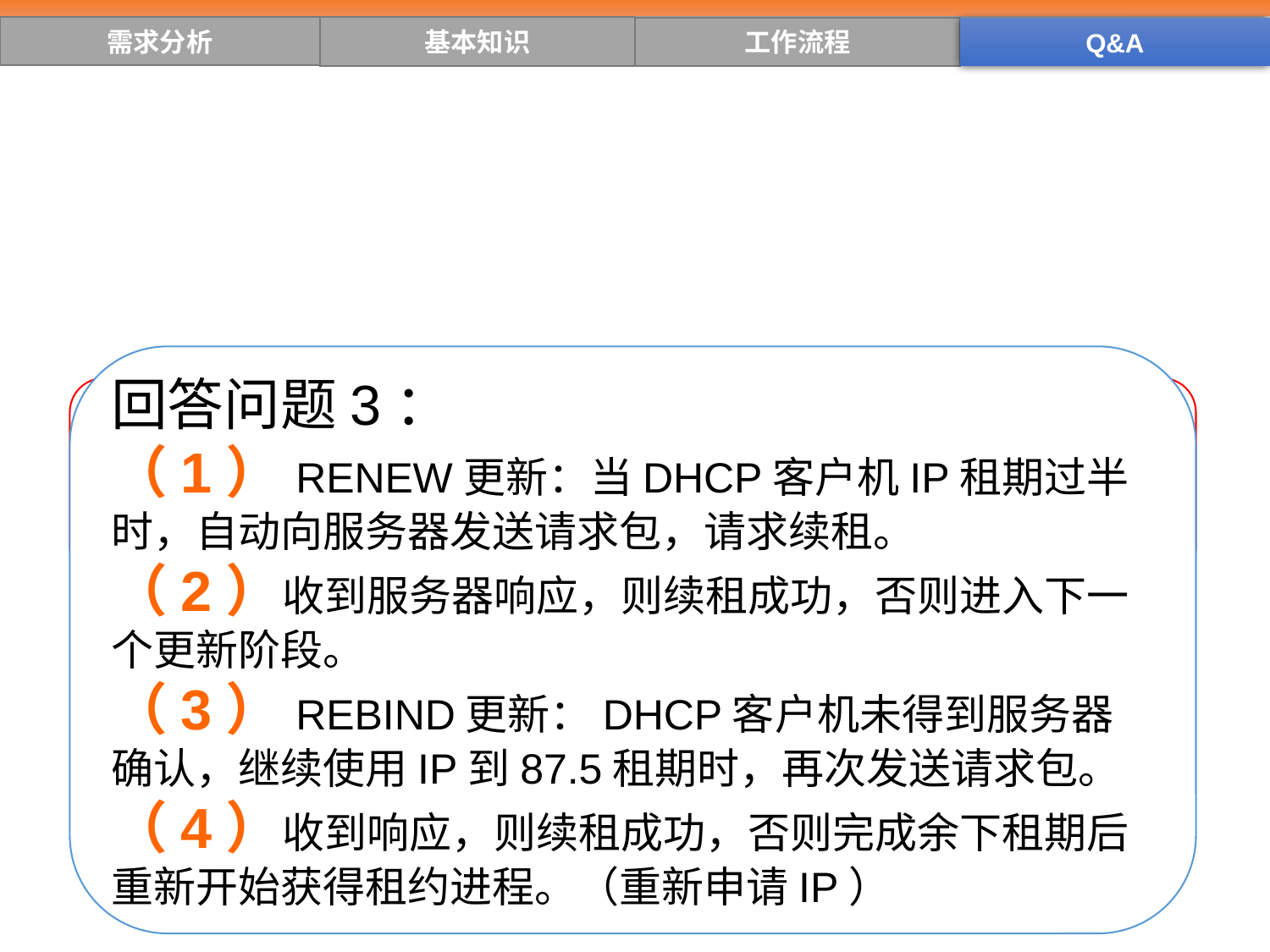

需求分析
基本知识
工作流程
Q&A
回答问题3：
（1）RENEW更新：当DHCP客户机IP租期过半时，自动向服务器发送请求包，请求续租。
（2）收到服务器响应，则续租成功，否则进入下一个更新阶段。
（3）REBIND更新：DHCP客户机未得到服务器确认，继续使用IP到87.5租期时，再次发送请求包。
（4）收到响应，则续租成功，否则完成余下租期后重新开始获得租约进程。（重新申请IP）
问题3：DHCP租期是如何更新的？